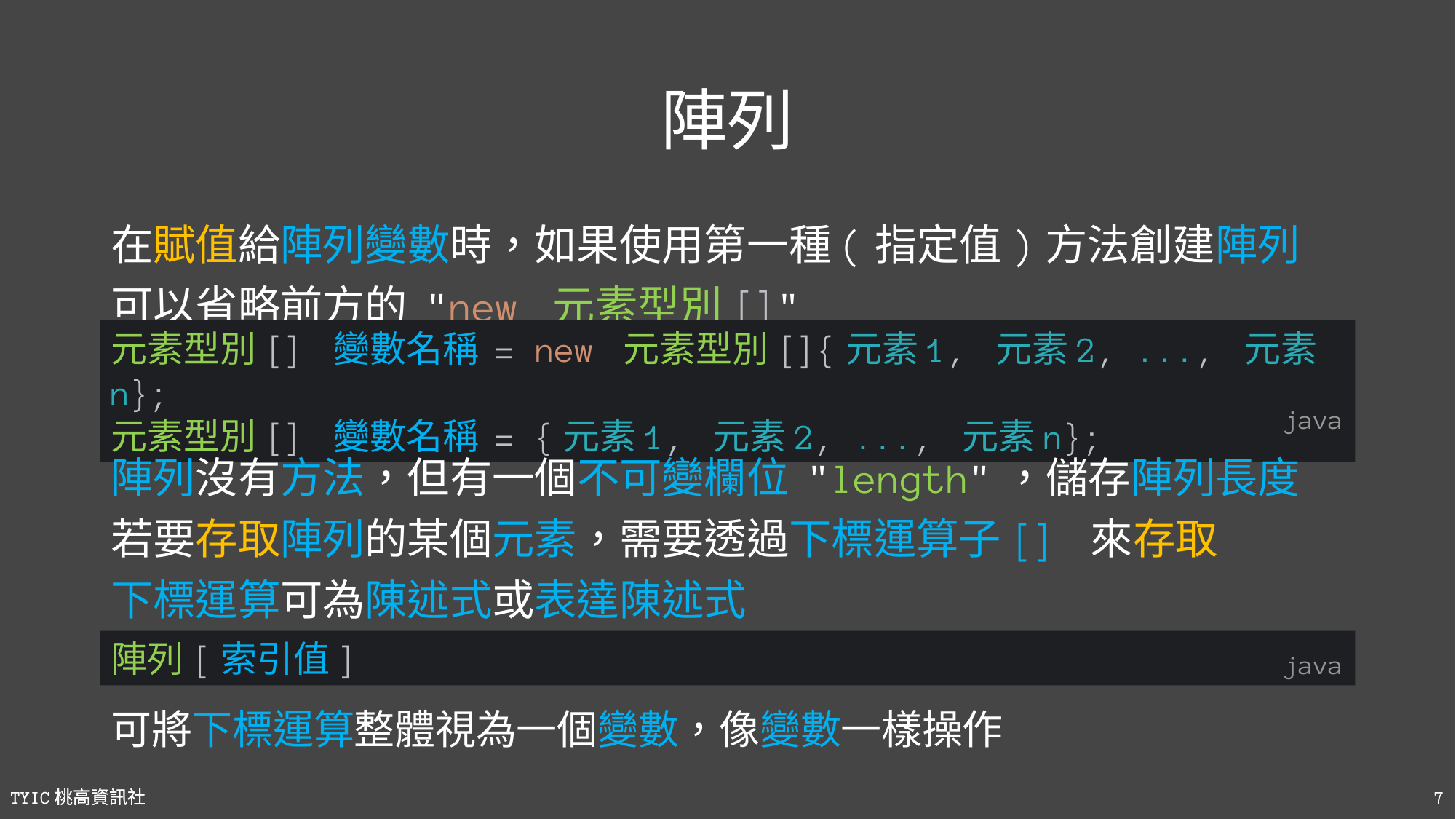

# 陣列
在賦值給陣列變數時，如果使用第一種(指定值)方法創建陣列
可以省略前方的 "new 元素型別[]"
元素型別[] 變數名稱 = new 元素型別[]{元素1, 元素2, ..., 元素n};
元素型別[] 變數名稱 = {元素1, 元素2, ..., 元素n};
java
陣列沒有方法，但有一個不可變欄位 "length"，儲存陣列長度
若要存取陣列的某個元素，需要透過下標運算子[] 來存取
下標運算可為陳述式或表達陳述式
陣列[索引值]
java
可將下標運算整體視為一個變數，像變數一樣操作